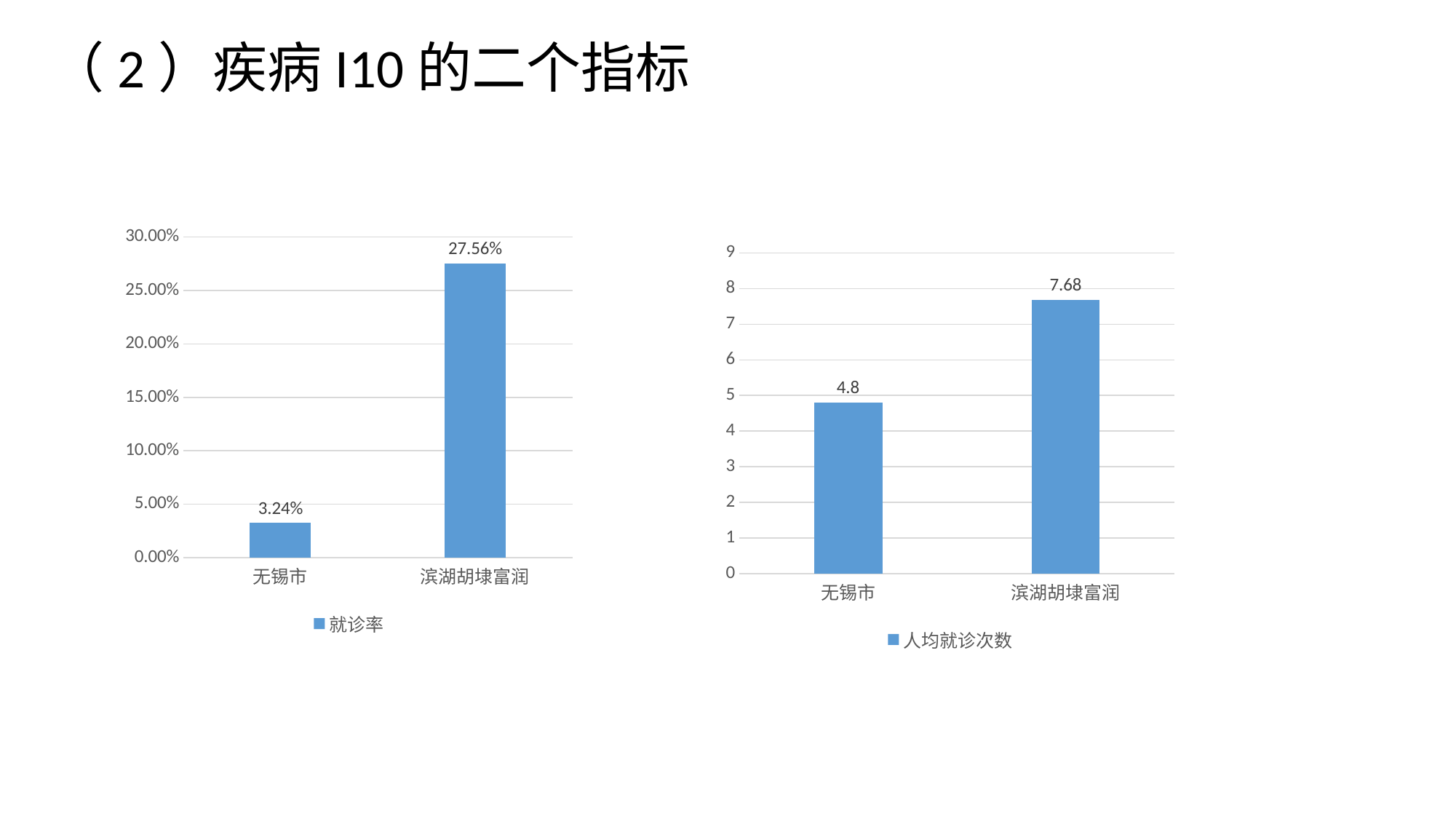

# （2）疾病I10的二个指标

### Chart

| Category | 就诊率 |
|---|---|
| 无锡市 | 0.0324 |
| 滨湖胡埭富润 | 0.2756 |

### Chart

| Category | 人均就诊次数 |
|---|---|
| 无锡市 | 4.8 |
| 滨湖胡埭富润 | 7.68 |